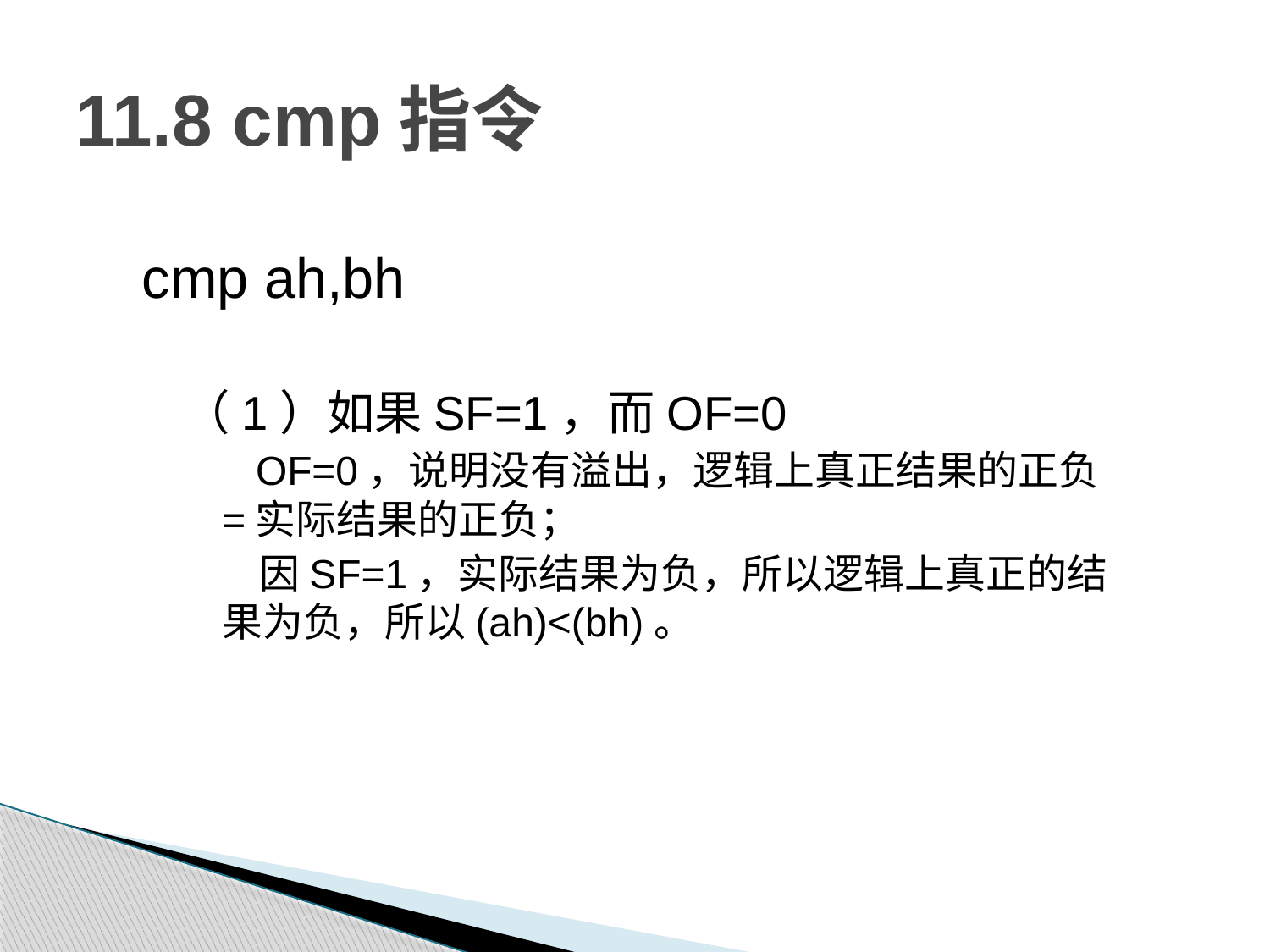

# 11.8 cmp指令
cmp ah,bh
（1）如果SF=1，而OF=0
   OF=0，说明没有溢出，逻辑上真正结果的正负=实际结果的正负；
   因SF=1，实际结果为负，所以逻辑上真正的结果为负，所以(ah)<(bh)。